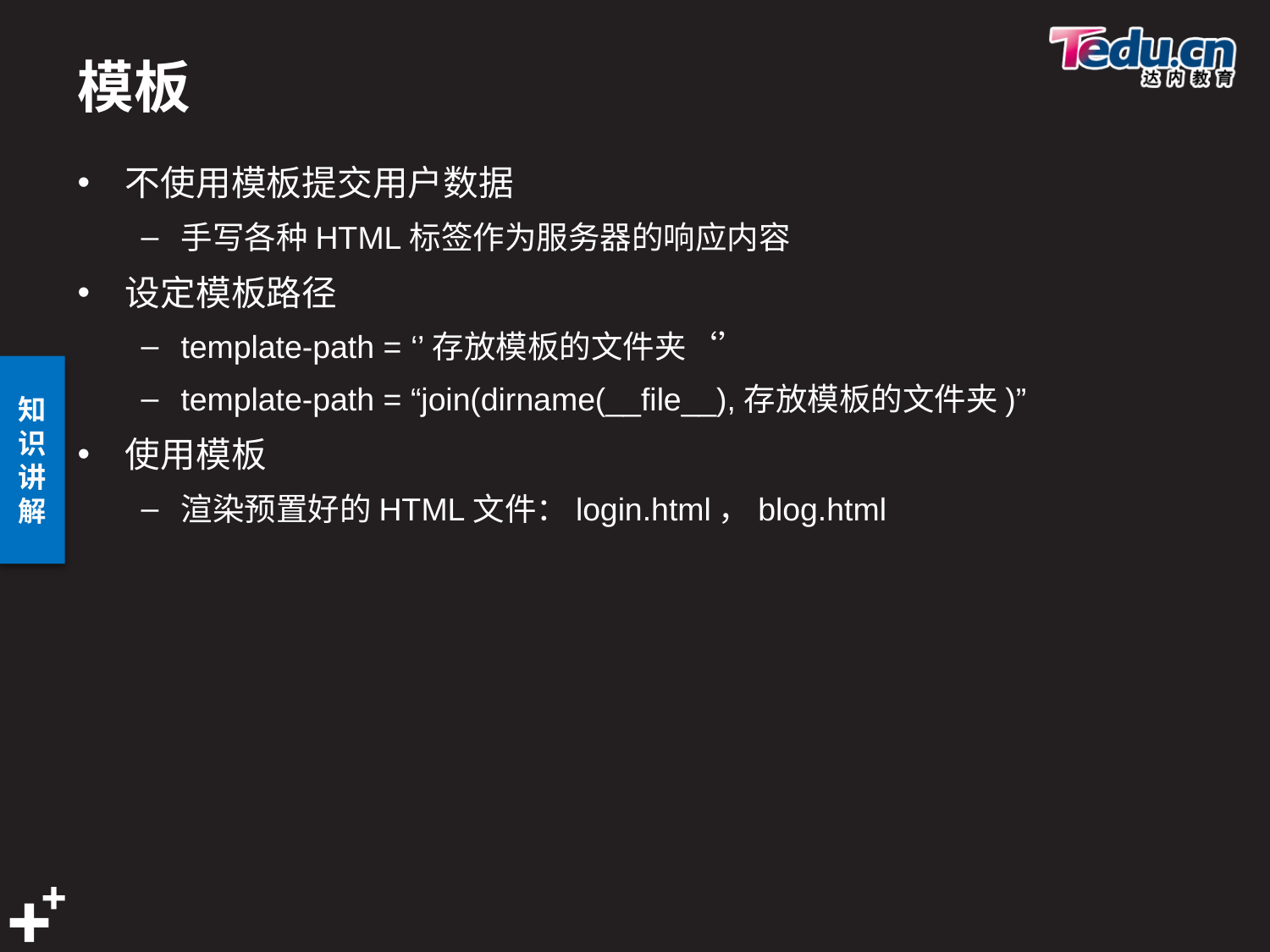

# 模板
不使用模板提交用户数据
手写各种HTML标签作为服务器的响应内容
设定模板路径
template-path = ‘’存放模板的文件夹‘’
template-path = “join(dirname(__file__),存放模板的文件夹)”
使用模板
渲染预置好的HTML文件：login.html，blog.html